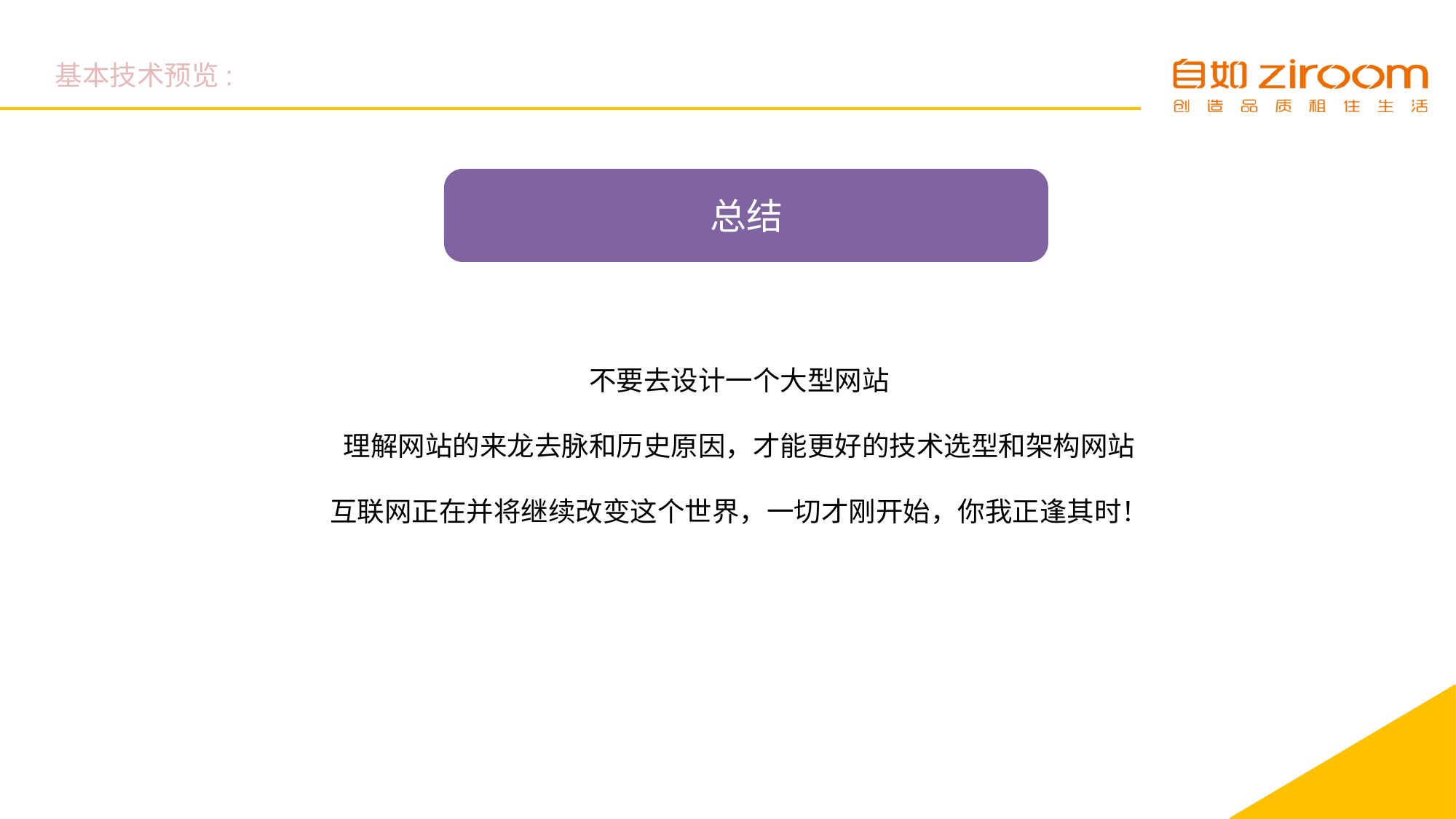

基本技术预览:

总结
不要去设计一个大型网站

理解网站的来龙去脉和历史原因，才能更好的技术选型和架构网站

互联网正在并将继续改变这个世界，一切才刚开始，你我正逢其时！